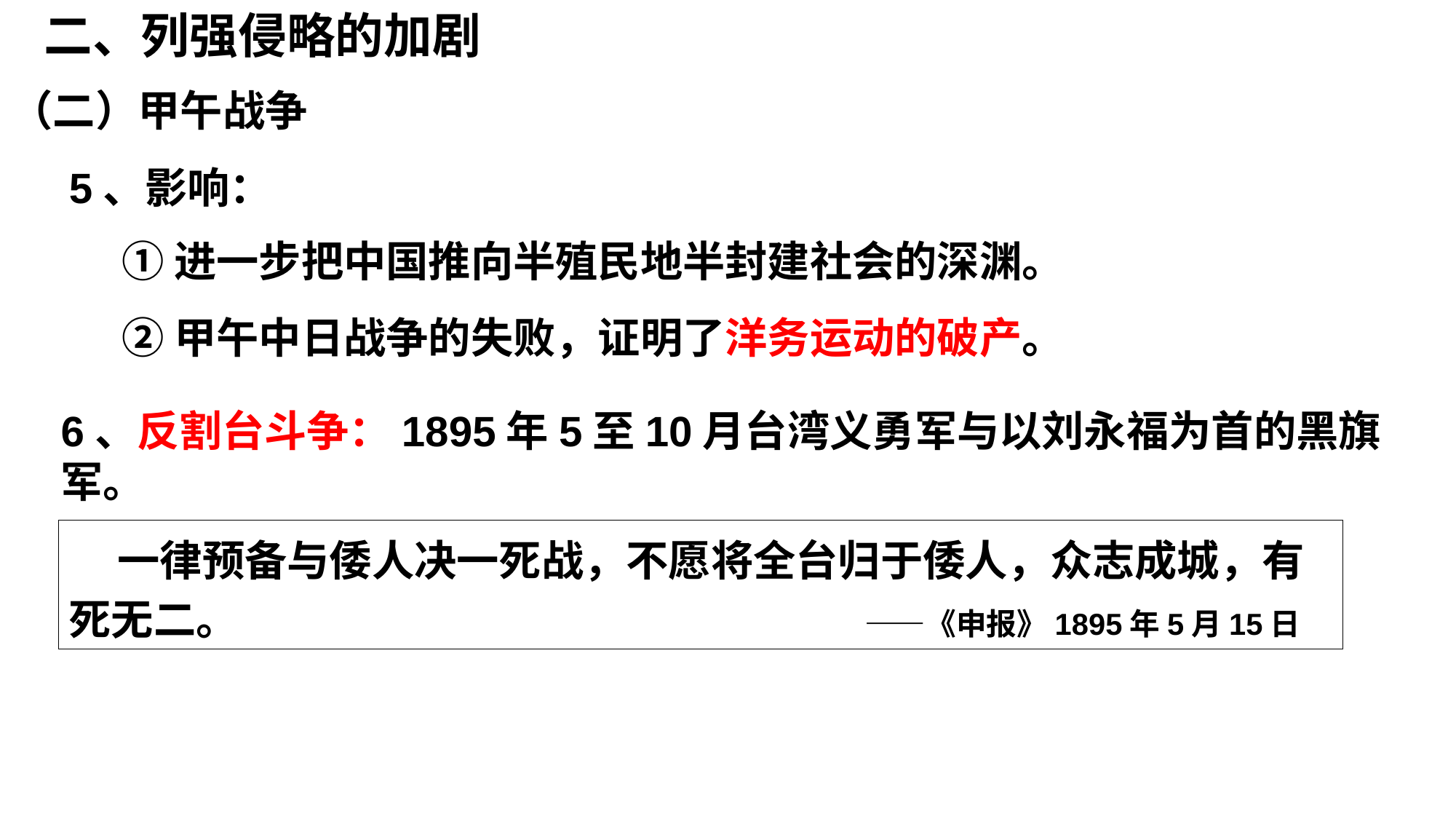

二、列强侵略的加剧
（二）甲午战争
5、影响：
①进一步把中国推向半殖民地半封建社会的深渊。
②甲午中日战争的失败，证明了洋务运动的破产。
6、反割台斗争：1895年5至10月台湾义勇军与以刘永福为首的黑旗军。
    一律预备与倭人决一死战，不愿将全台归于倭人，众志成城，有死无二。                                                                 ——《申报》1895年5月15日